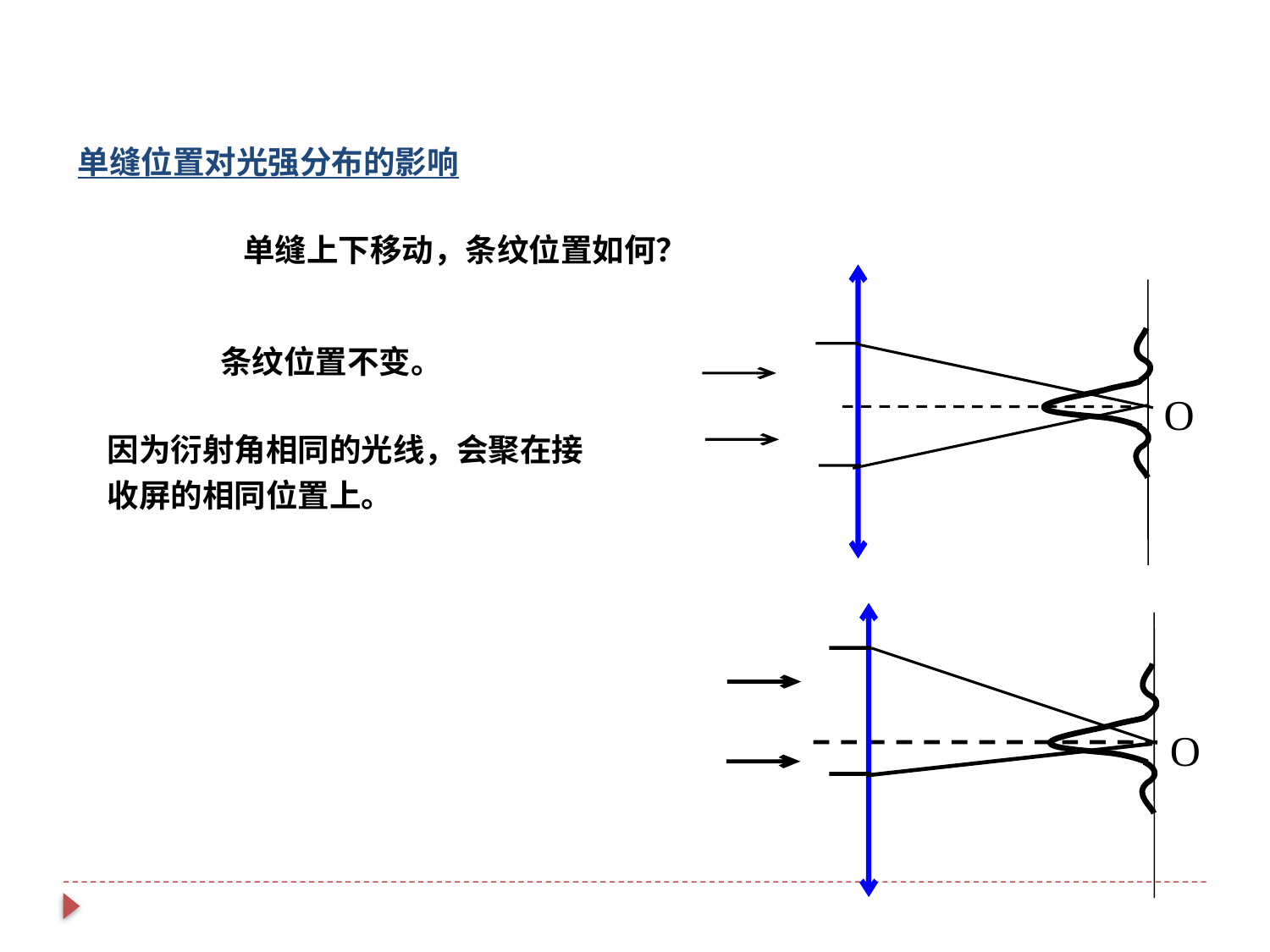

单缝位置对光强分布的影响
单缝上下移动，条纹位置如何？

a
λ

O

条纹位置不变。
因为衍射角相同的光线，会聚在接收屏的相同位置上。

a
λ

O